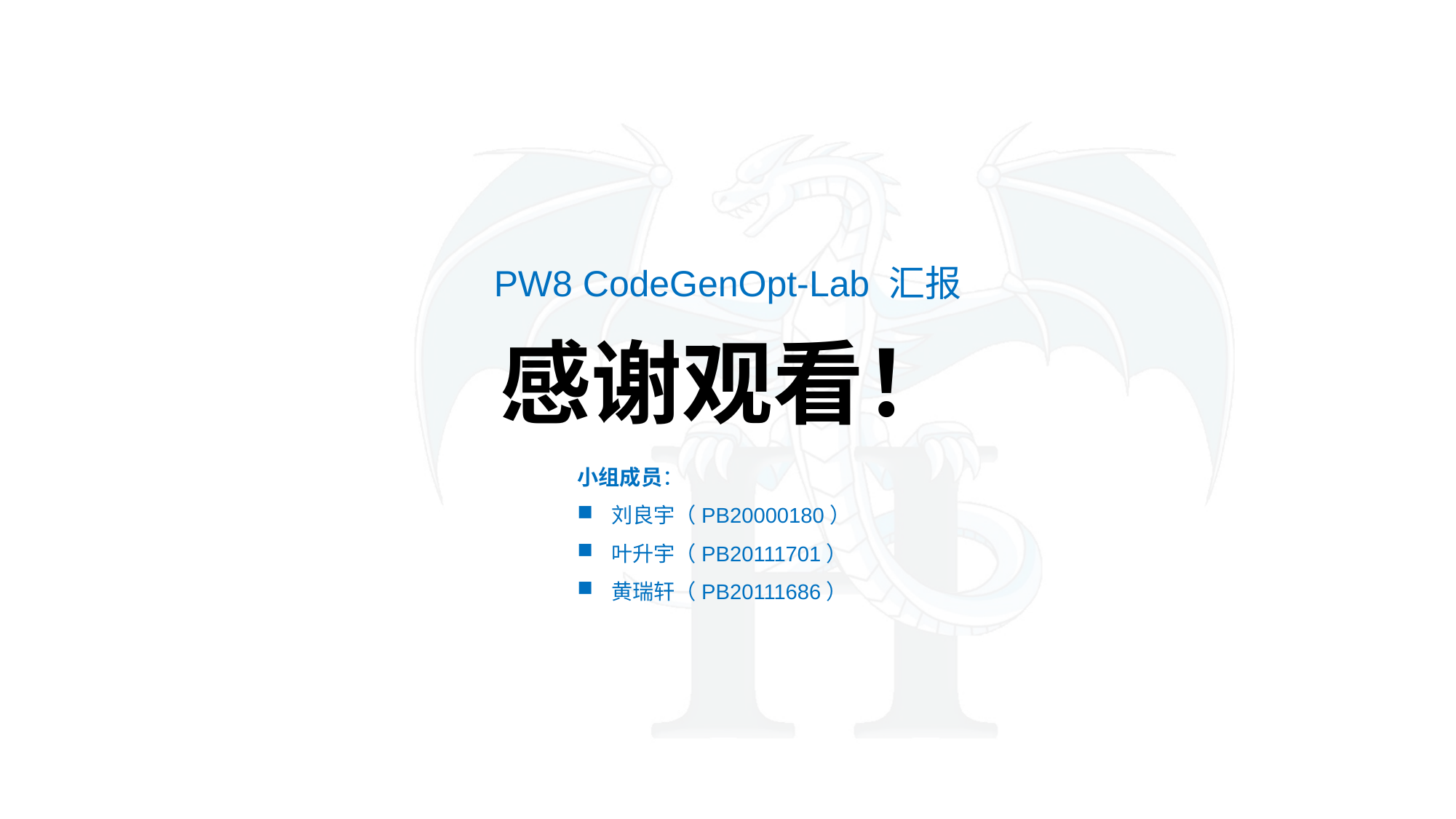

PW8 CodeGenOpt-Lab 汇报
感谢观看！
小组成员：
刘良宇（PB20000180）
叶升宇（PB20111701）
黄瑞轩（PB20111686）